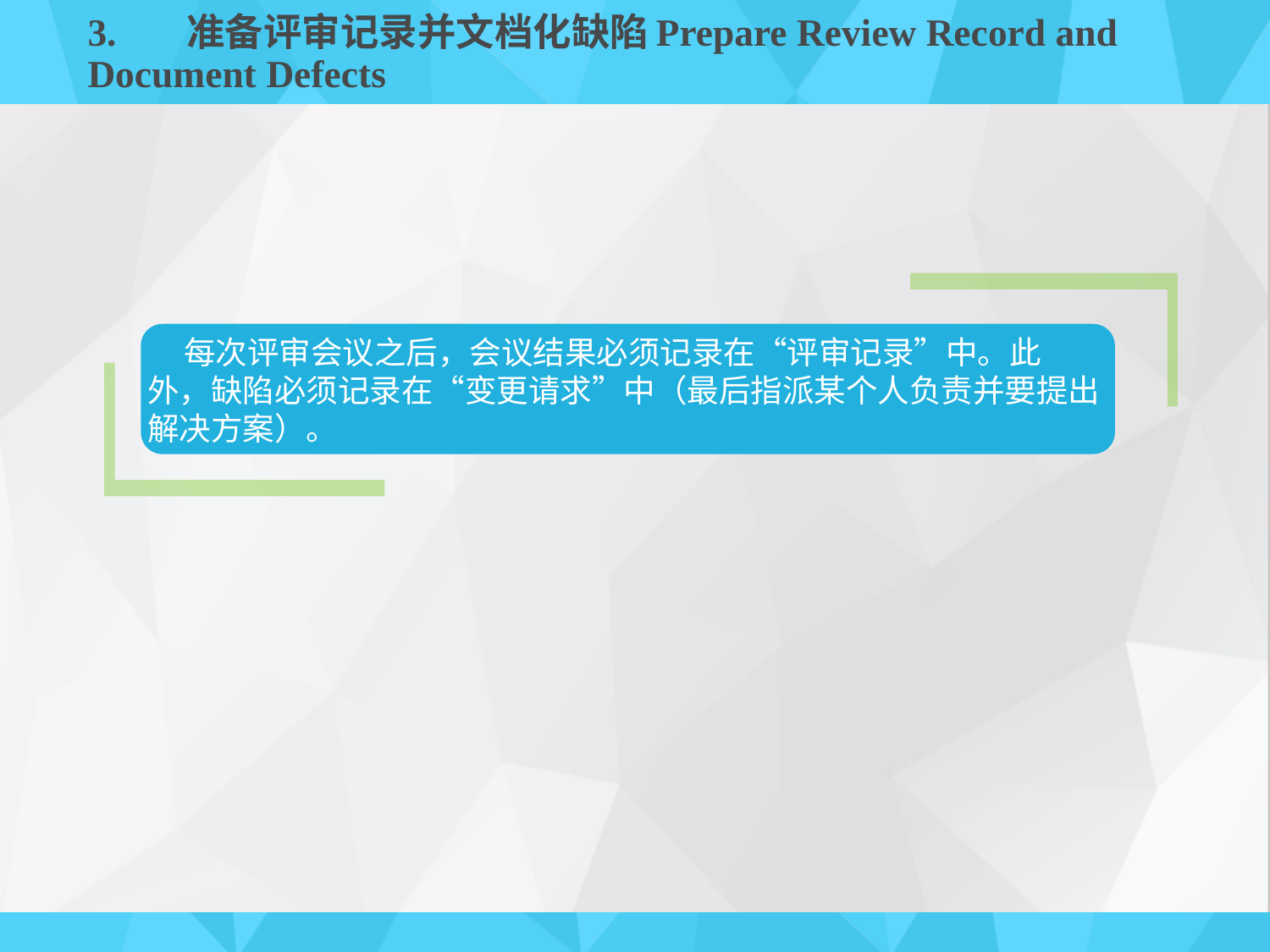

# 3.	准备评审记录并文档化缺陷Prepare Review Record and Document Defects

    每次评审会议之后，会议结果必须记录在“评审记录”中。此外，缺陷必须记录在“变更请求”中（最后指派某个人负责并要提出解决方案）。